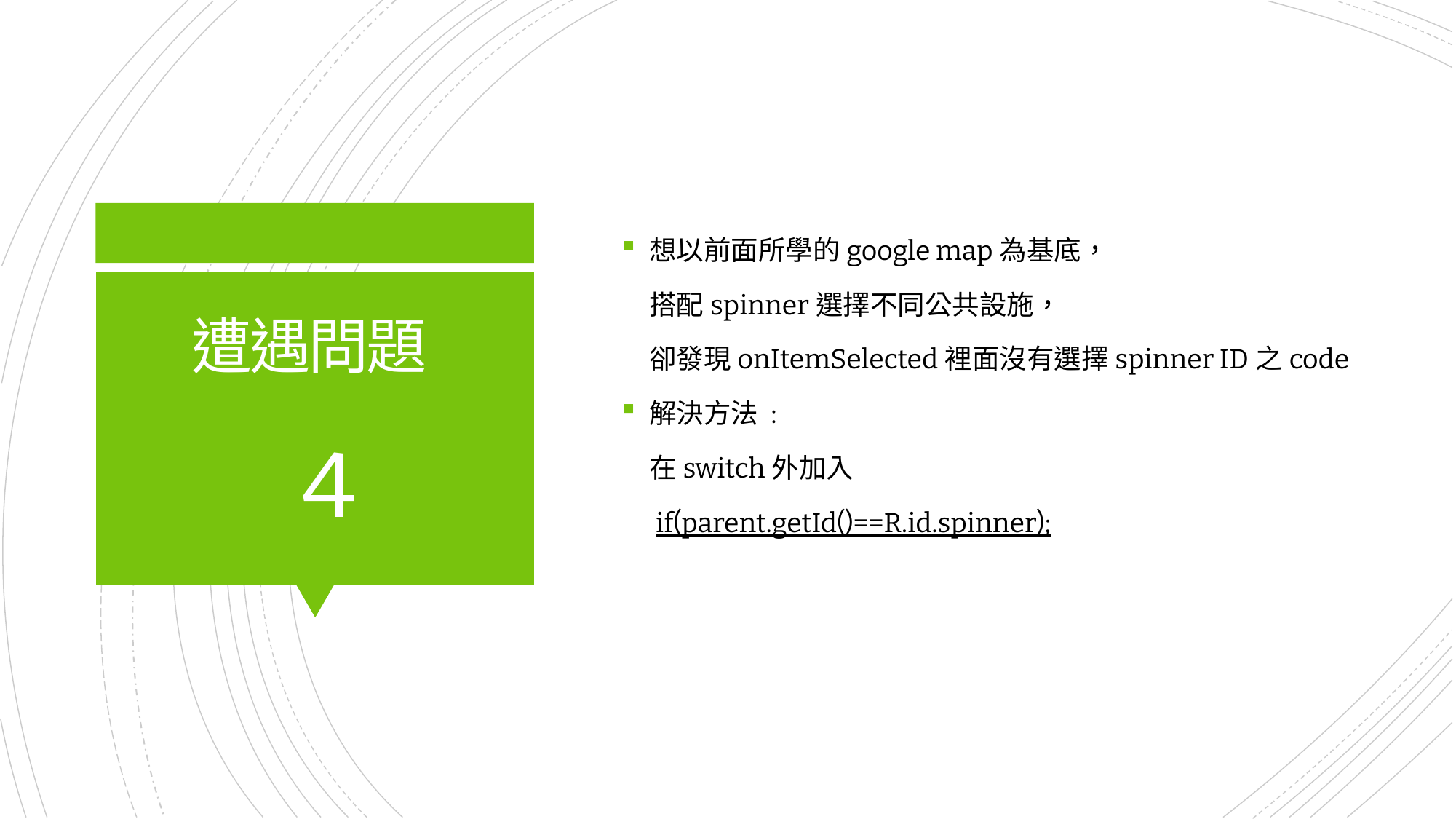

想以前面所學的google map為基底，
　搭配spinner選擇不同公共設施，
　卻發現onItemSelected裡面沒有選擇spinner ID之code
解決方法 :
　在switch外加入
　if(parent.getId()==R.id.spinner);

# 遭遇問題 4